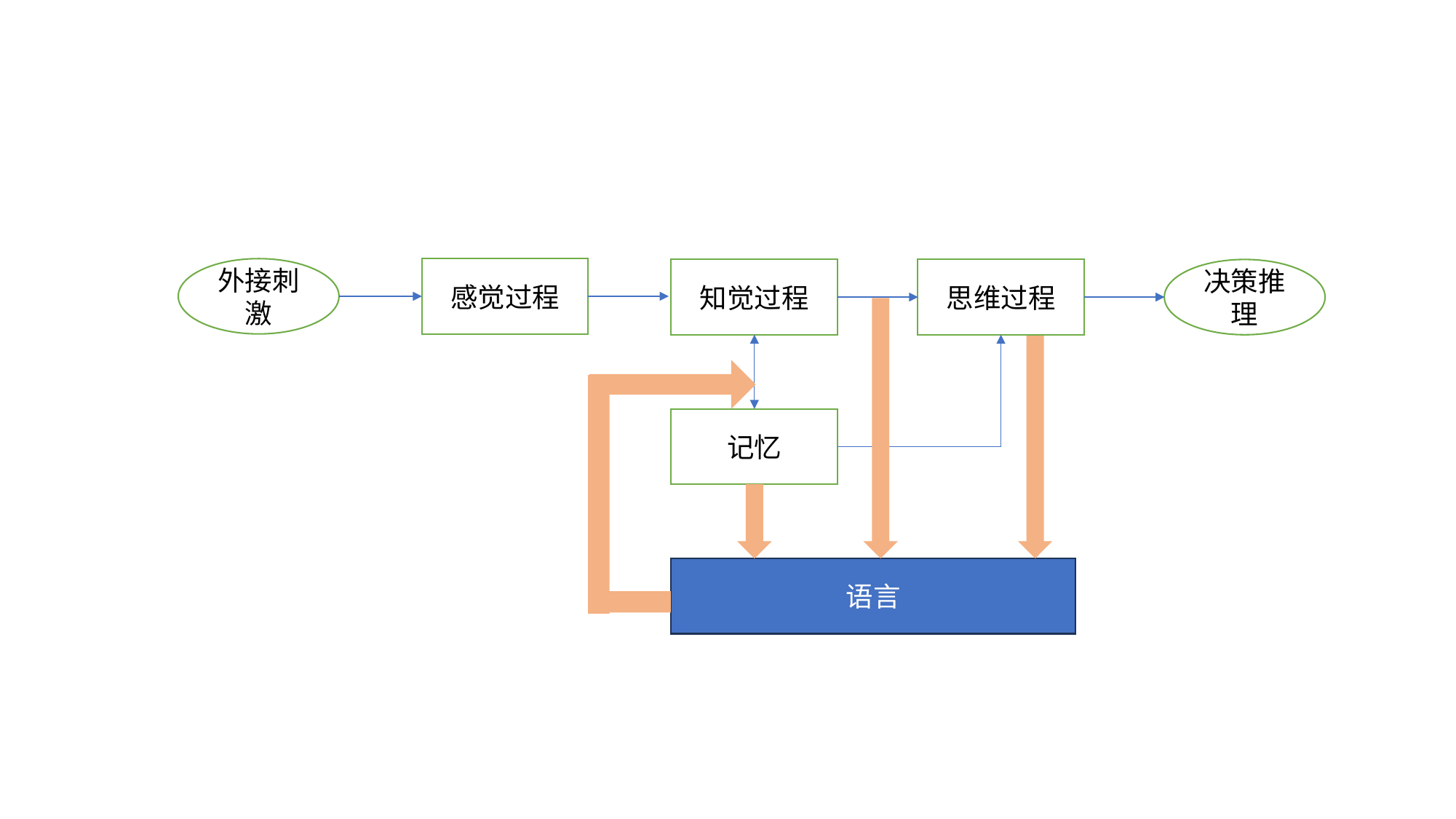

外接刺激
感觉过程
知觉过程
思维过程
决策推理

记忆

语言